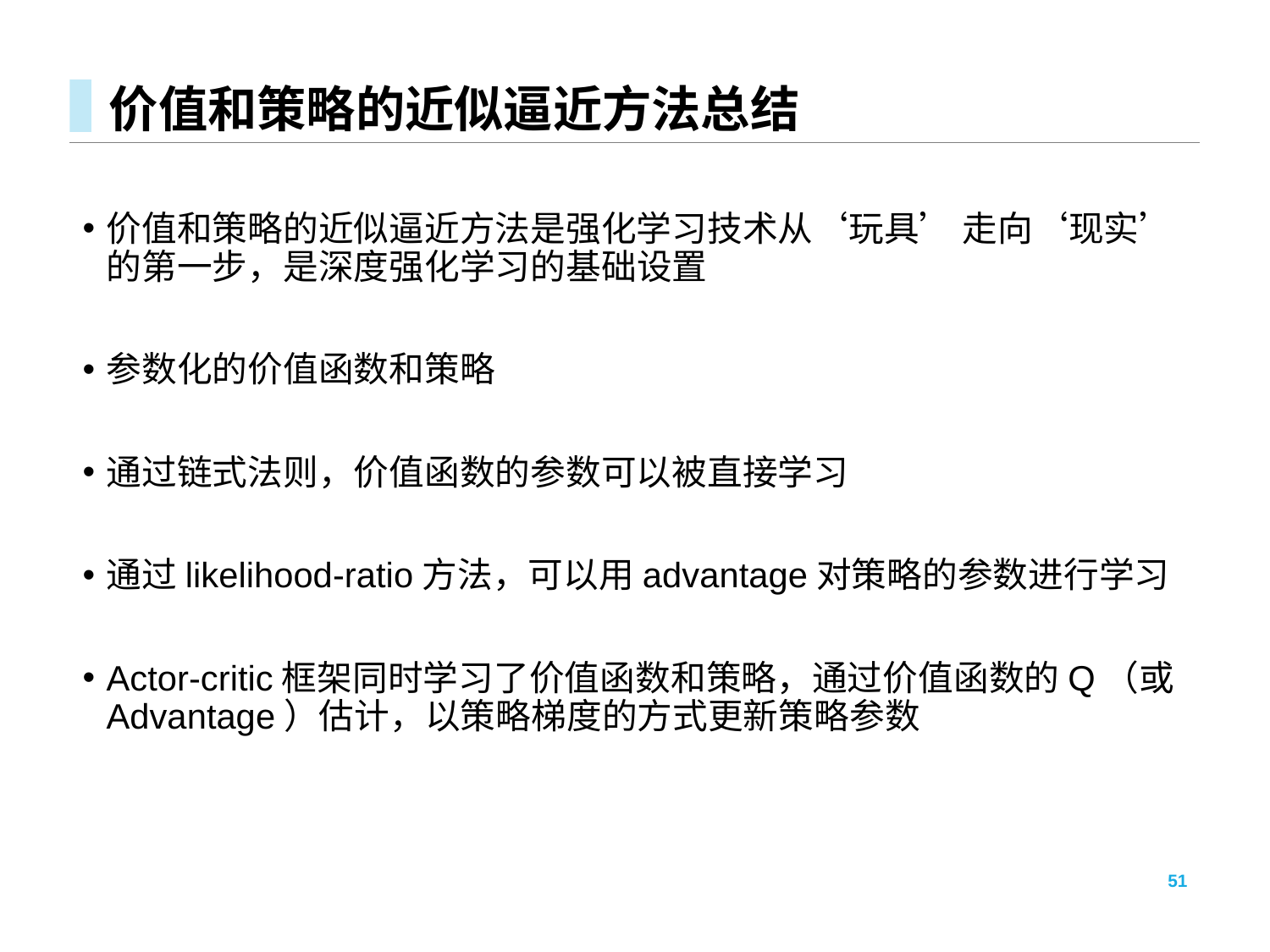

# 价值和策略的近似逼近方法总结
价值和策略的近似逼近方法是强化学习技术从‘玩具’ 走向‘现实’ 的第一步，是深度强化学习的基础设置

参数化的价值函数和策略

通过链式法则，价值函数的参数可以被直接学习

通过likelihood-ratio方法，可以用advantage对策略的参数进行学习

Actor-critic框架同时学习了价值函数和策略，通过价值函数的Q（或Advantage）估计，以策略梯度的方式更新策略参数
51